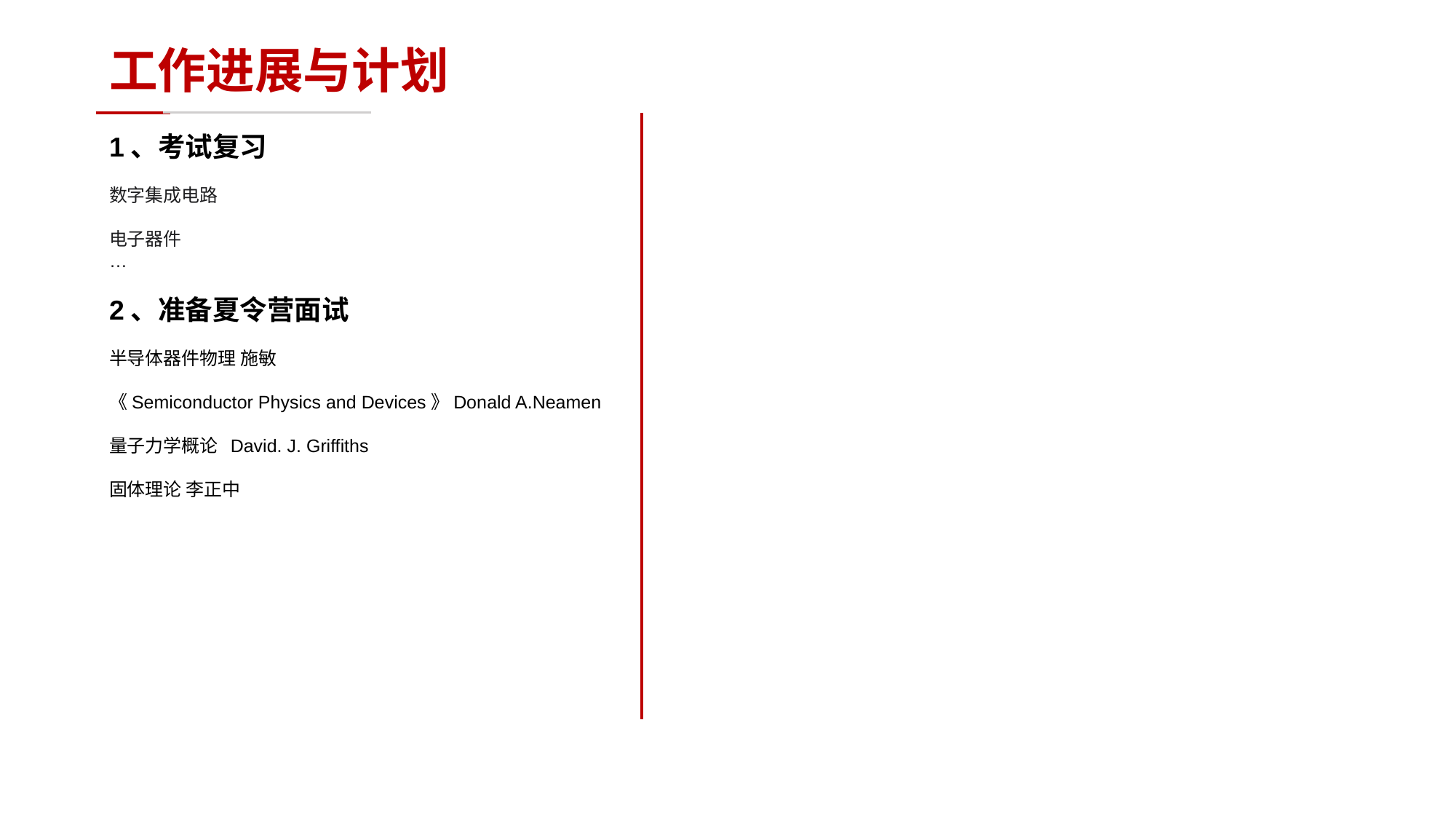

工作进展与计划
1、考试复习

数字集成电路

电子器件
…
2、准备夏令营面试

半导体器件物理 施敏

《Semiconductor Physics and Devices》Donald A.Neamen

量子力学概论  David. J. Griffiths

固体理论 李正中